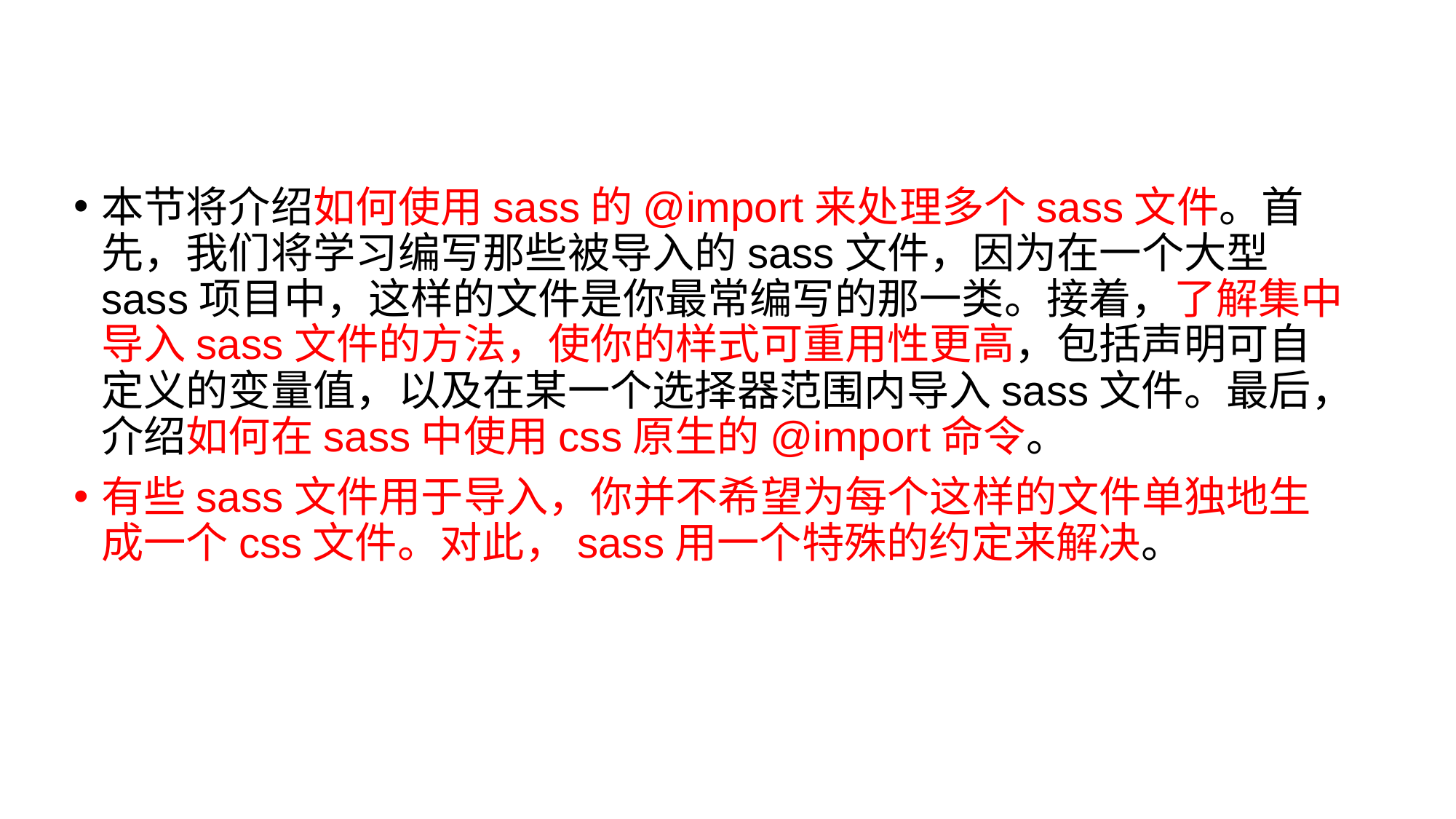

本节将介绍如何使用sass的@import来处理多个sass文件。首先，我们将学习编写那些被导入的sass文件，因为在一个大型sass项目中，这样的文件是你最常编写的那一类。接着，了解集中导入sass文件的方法，使你的样式可重用性更高，包括声明可自定义的变量值，以及在某一个选择器范围内导入sass文件。最后，介绍如何在sass中使用css原生的@import命令。
有些sass文件用于导入，你并不希望为每个这样的文件单独地生成一个css文件。对此，sass用一个特殊的约定来解决。